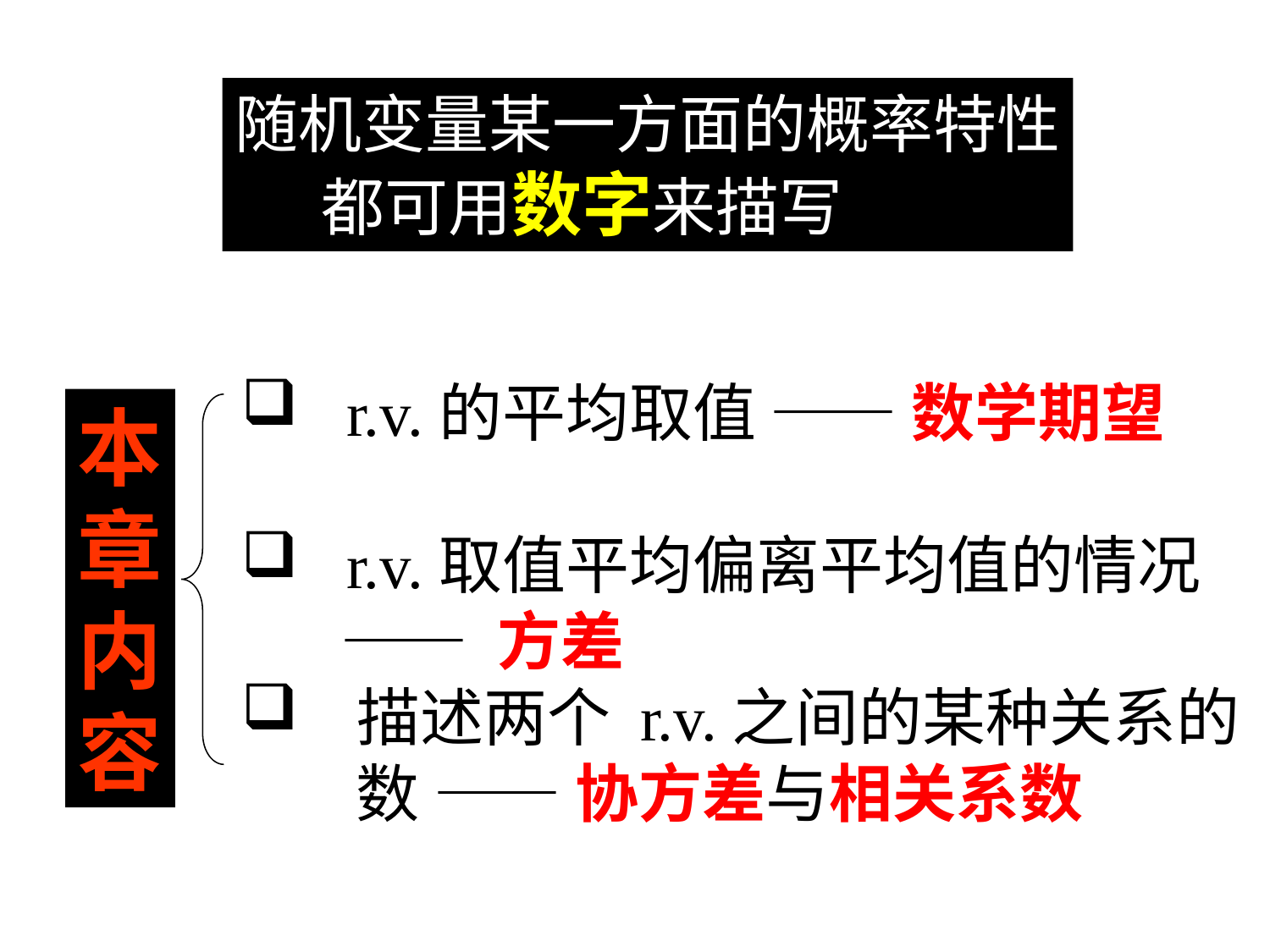

随机变量某一方面的概率特性
     都可用数字来描写
   r.v.的平均取值 —— 数学期望

   r.v.取值平均偏离平均值的情况
       —— 方差
   描述两个 r.v.之间的某种关系的
       数 —— 协方差与相关系数
本
章
内
容